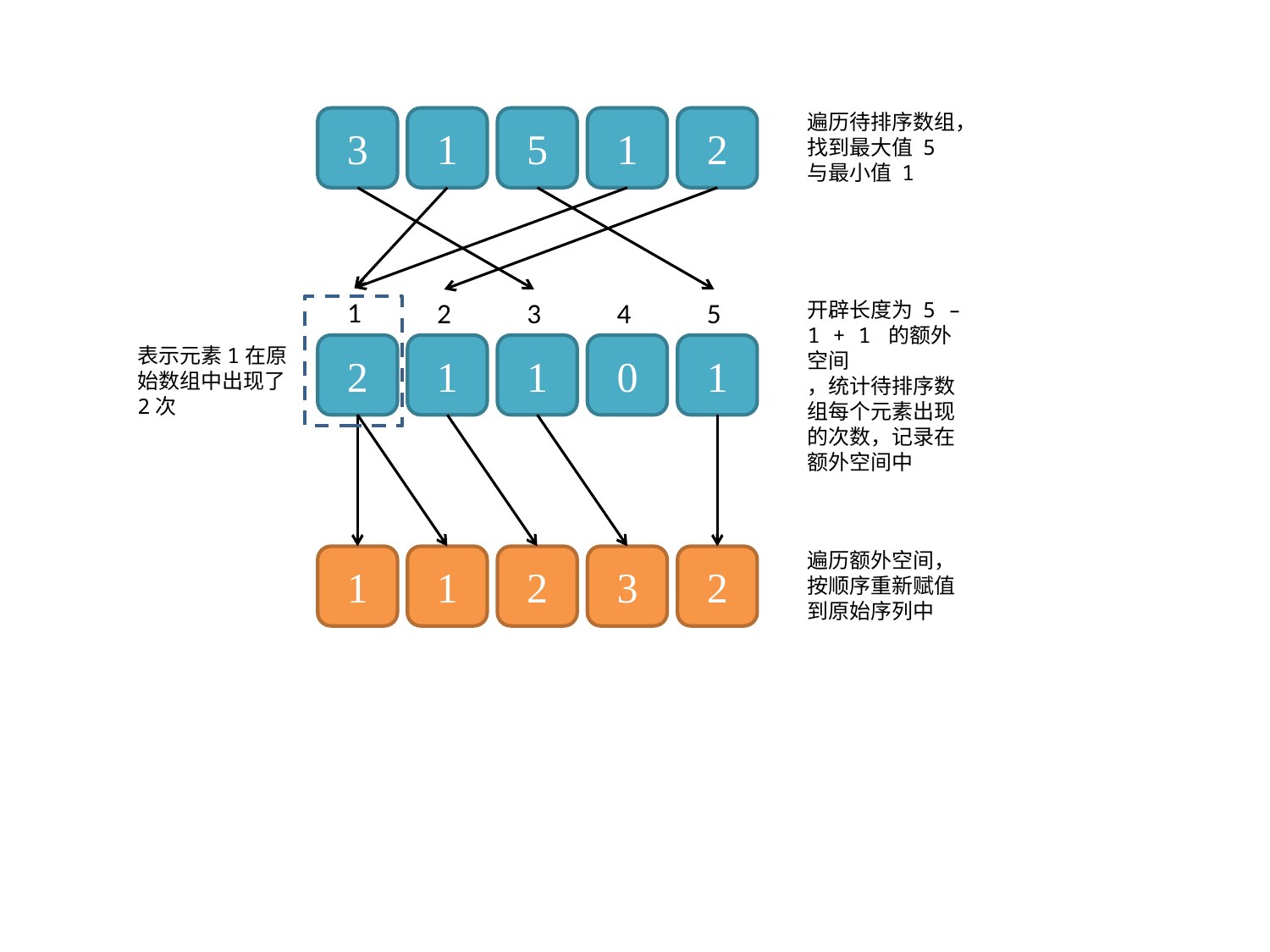

遍历待排序数组，找到最大值 5 与最小值 1
3
1
5
1
2
1
2
3
4
5
开辟长度为 5 – 1 + 1 的额外空间
，统计待排序数组每个元素出现的次数，记录在额外空间中

2
1
1
0
1
表示元素1在原始数组中出现了2次
遍历额外空间，按顺序重新赋值到原始序列中
1
1
2
3
2